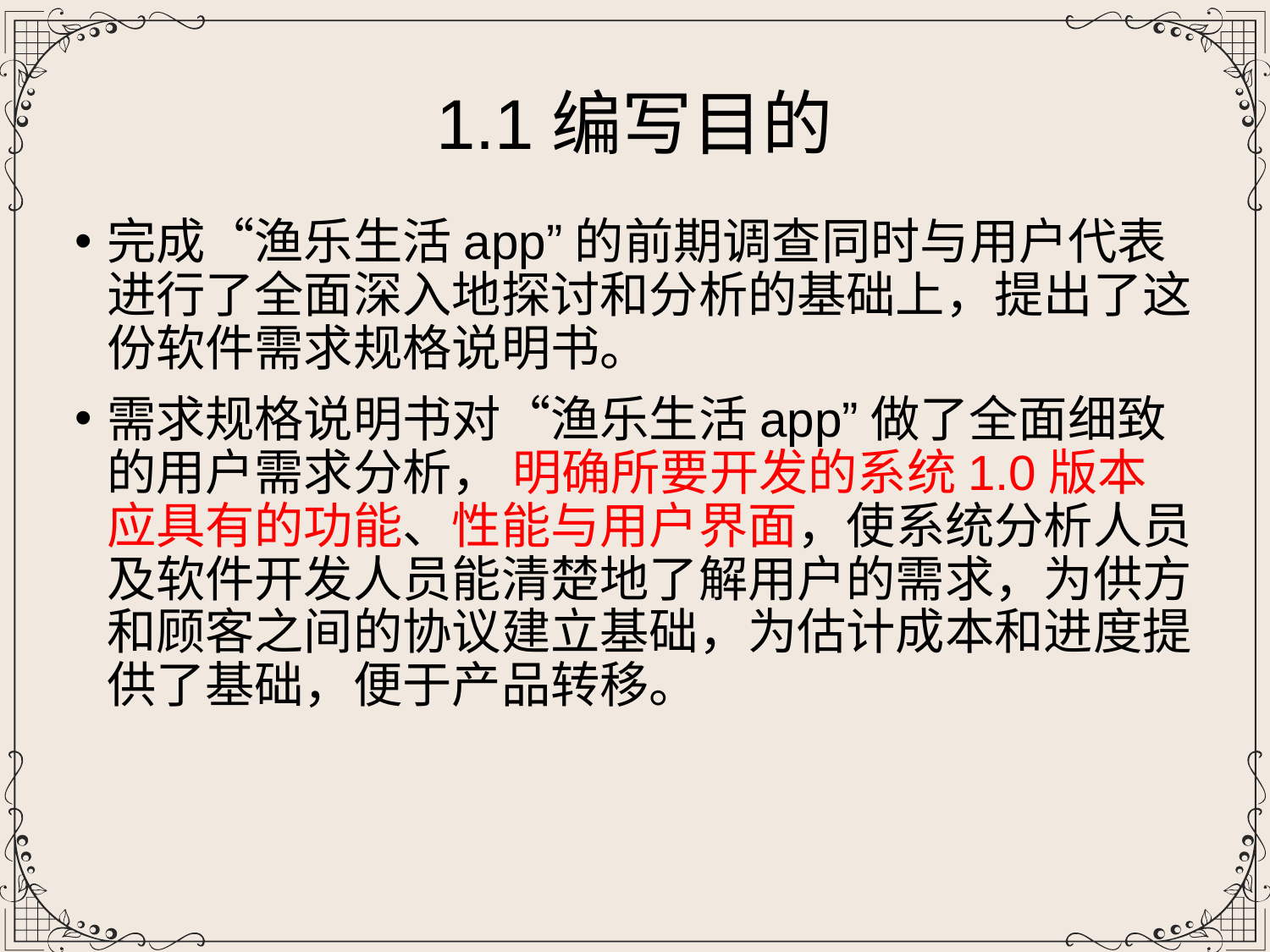

1.1编写目的
完成“渔乐生活app”的前期调查同时与用户代表进行了全面深入地探讨和分析的基础上，提出了这份软件需求规格说明书。
需求规格说明书对“渔乐生活app”做了全面细致的用户需求分析， 明确所要开发的系统1.0版本应具有的功能、性能与用户界面，使系统分析人员及软件开发人员能清楚地了解用户的需求，为供方和顾客之间的协议建立基础，为估计成本和进度提供了基础，便于产品转移。